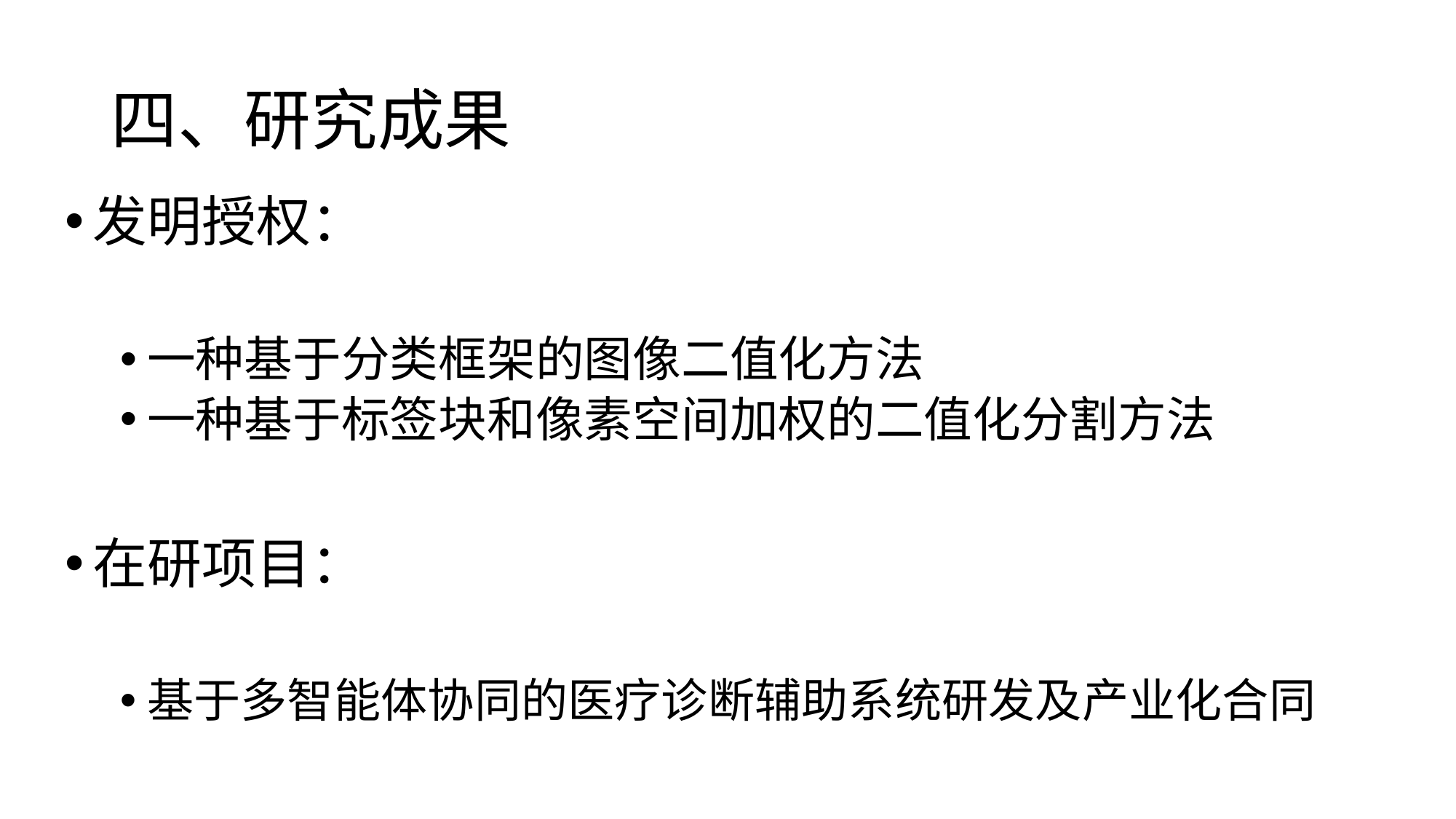

# 四、研究成果
发明授权：

一种基于分类框架的图像二值化方法
一种基于标签块和像素空间加权的二值化分割方法

在研项目：

基于多智能体协同的医疗诊断辅助系统研发及产业化合同